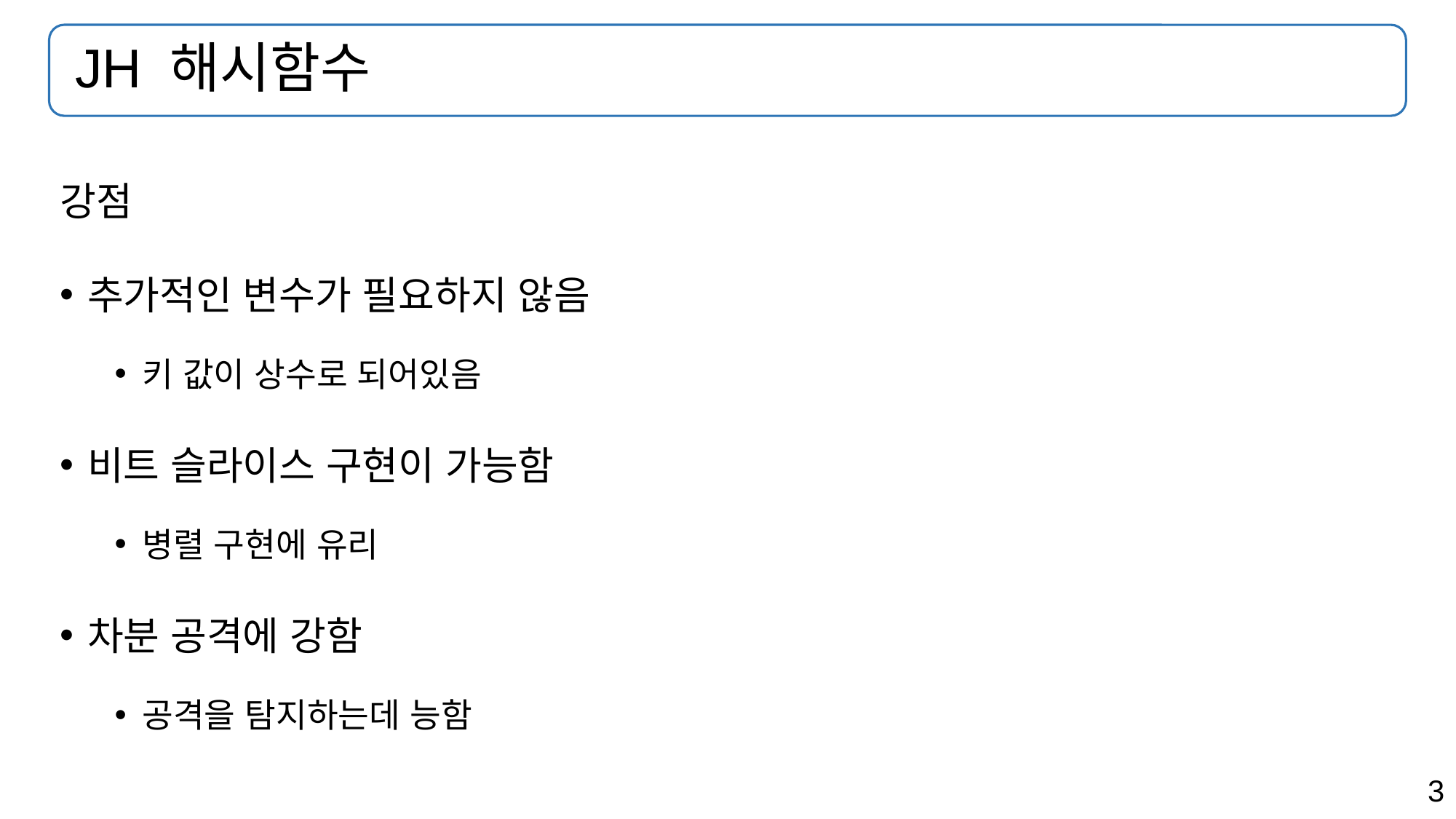

# JH 해시함수
강점
추가적인 변수가 필요하지 않음
키 값이 상수로 되어있음
비트 슬라이스 구현이 가능함
병렬 구현에 유리
차분 공격에 강함
공격을 탐지하는데 능함